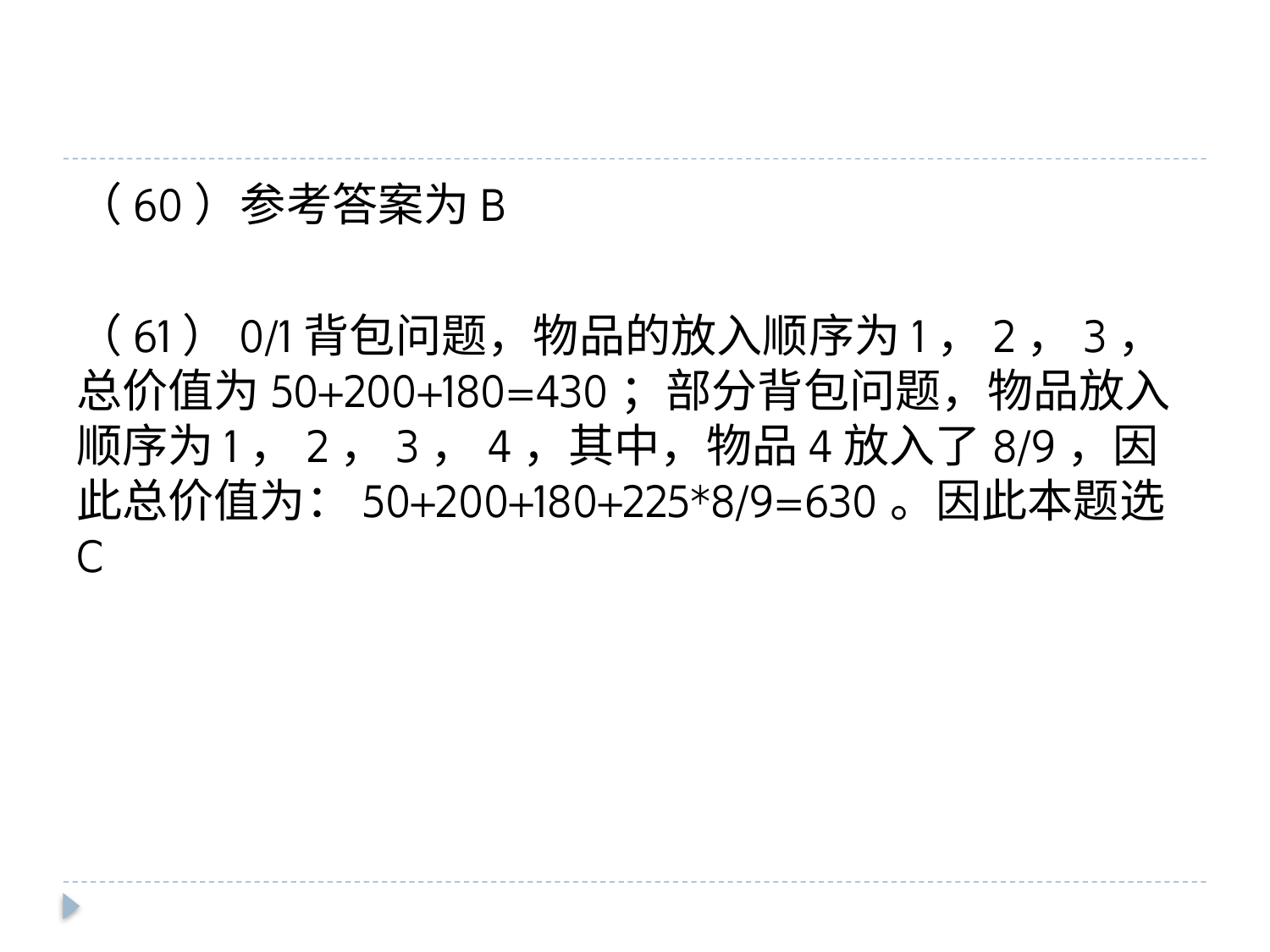

（60）参考答案为B

（61）0/1背包问题，物品的放入顺序为1，2，3，总价值为50+200+180=430；部分背包问题，物品放入顺序为1，2，3，4，其中，物品4放入了8/9，因此总价值为：50+200+180+225*8/9=630。因此本题选C